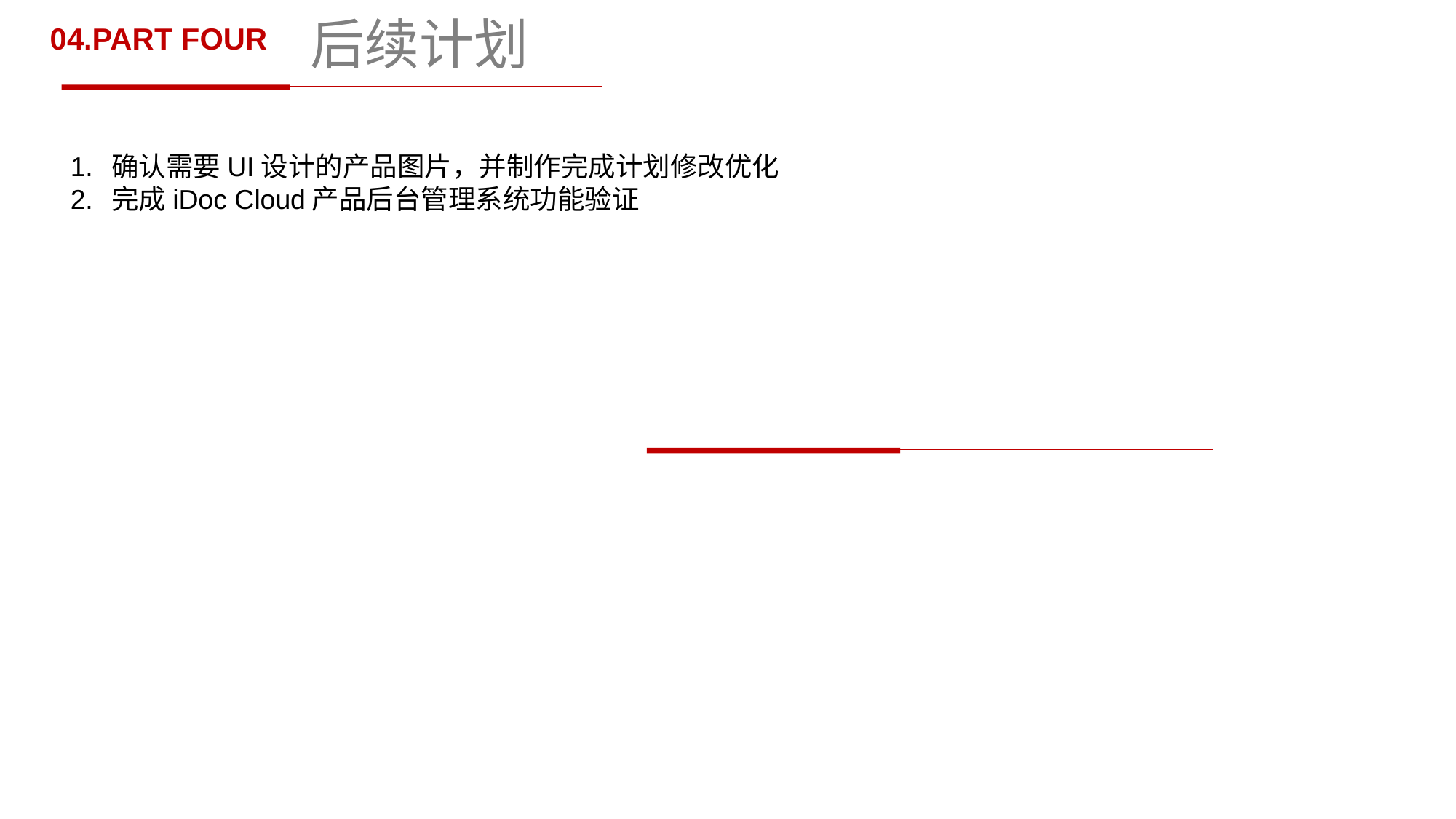

# 后续计划
04.PART FOUR

确认需要UI设计的产品图片，并制作完成计划修改优化
完成iDoc Cloud产品后台管理系统功能验证